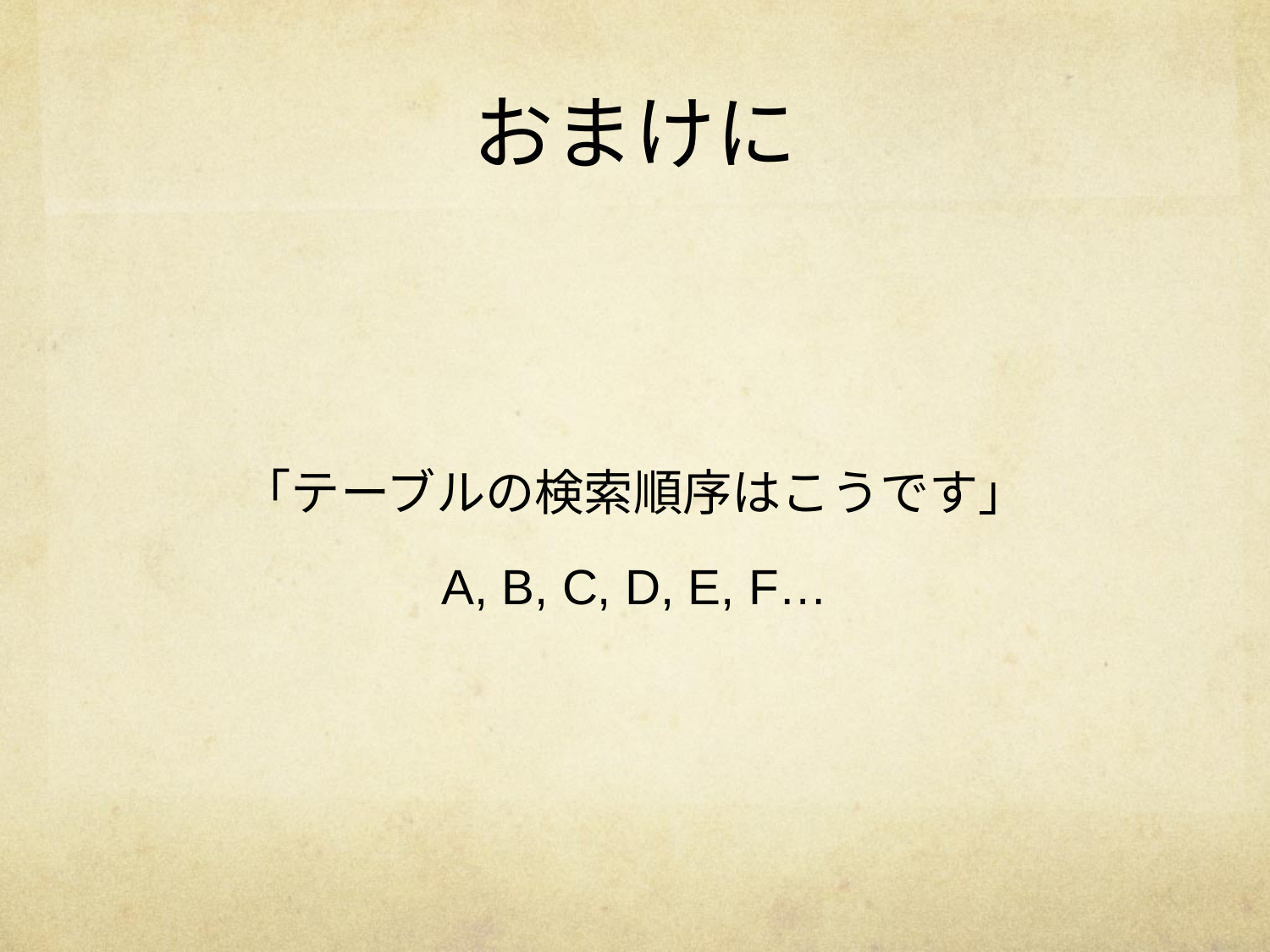

# おまけに

「テーブルの検索順序はこうです」
A, B, C, D, E, F…